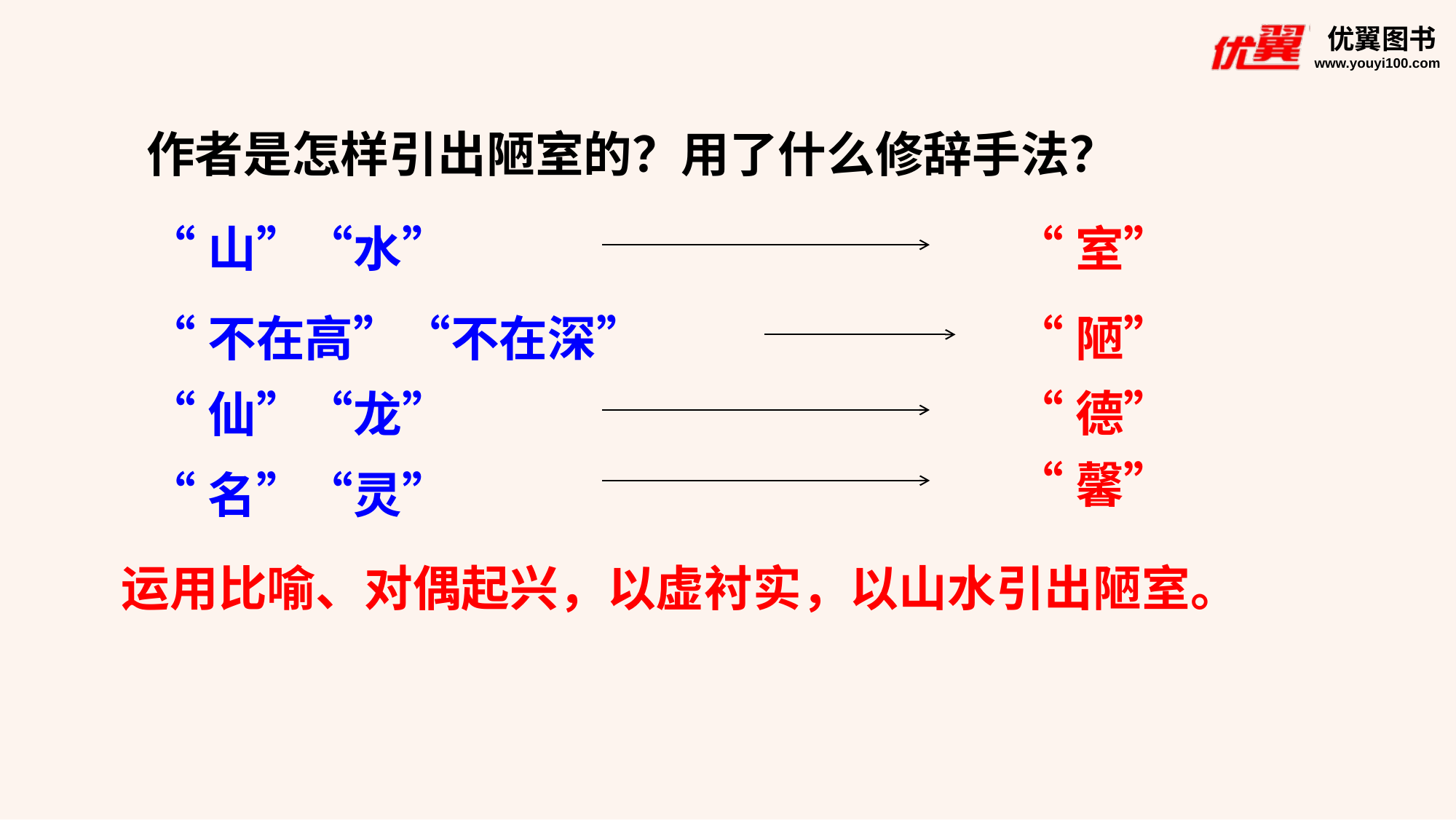

作者是怎样引出陋室的？用了什么修辞手法？
“山”“水”
“室”
“不在高”“不在深”
“陋”
“德”
“仙”“龙”
“馨”
“名”“灵”
    运用比喻、对偶起兴，以虚衬实，以山水引出陋室。